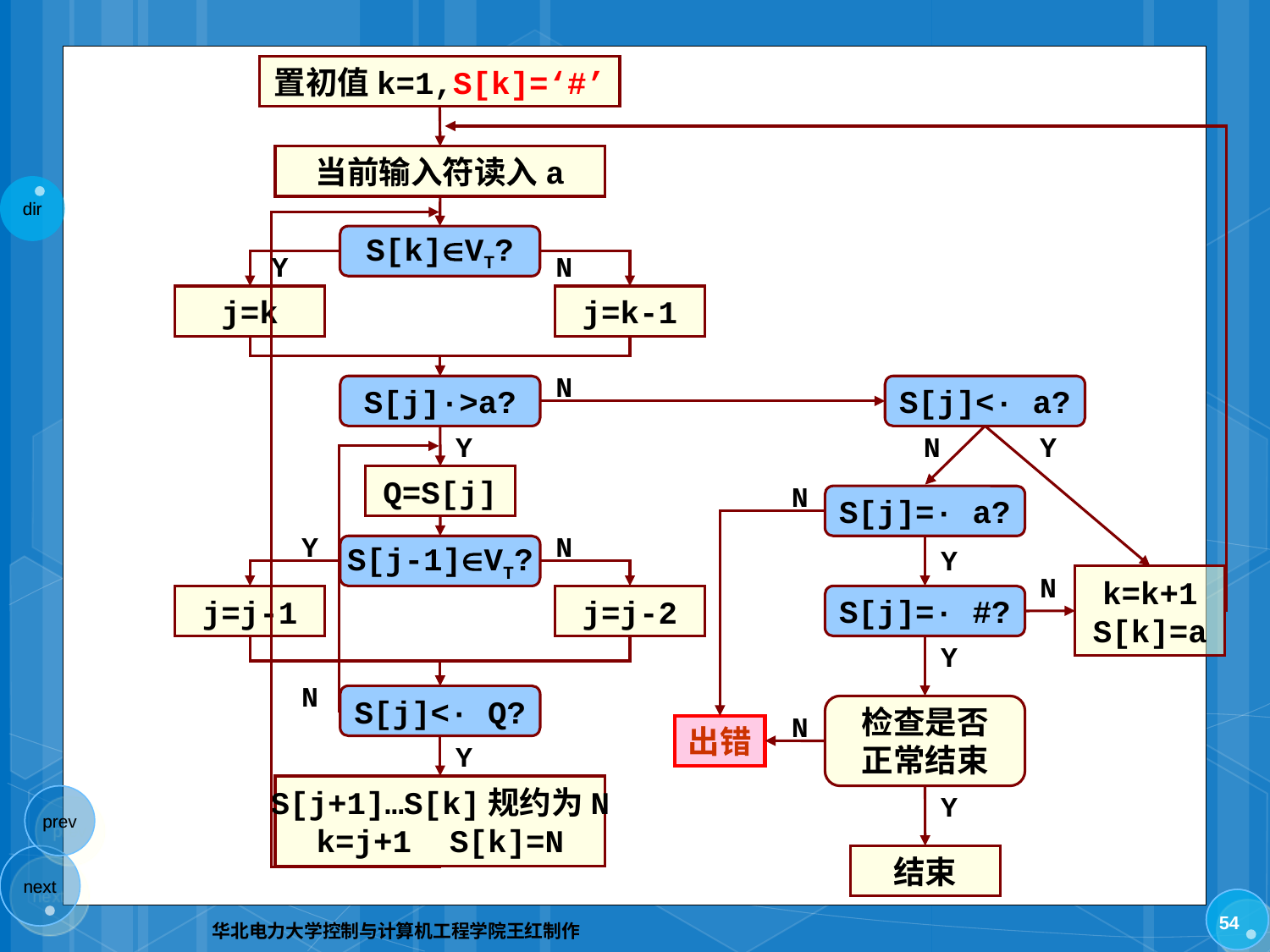

置初值k=1,S[k]=‘#’
当前输入符读入a

S[k]∈VT?
Y
N
N
Y
N
Y
N
Y
N
Y
N
Y
N
N
Y
Y
j=k
j=k-1
S[j]·>a?
S[j]<· a?
Q=S[j]
S[j]=· a?
S[j-1]∈VT?
k=k+1
S[k]=a
j=j-1
j=j-2
S[j]=· #?
S[j]<· Q?
检查是否
正常结束
出错
S[j+1]…S[k]规约为N
k=j+1  S[k]=N
结束
54
华北电力大学控制与计算机工程学院王红制作